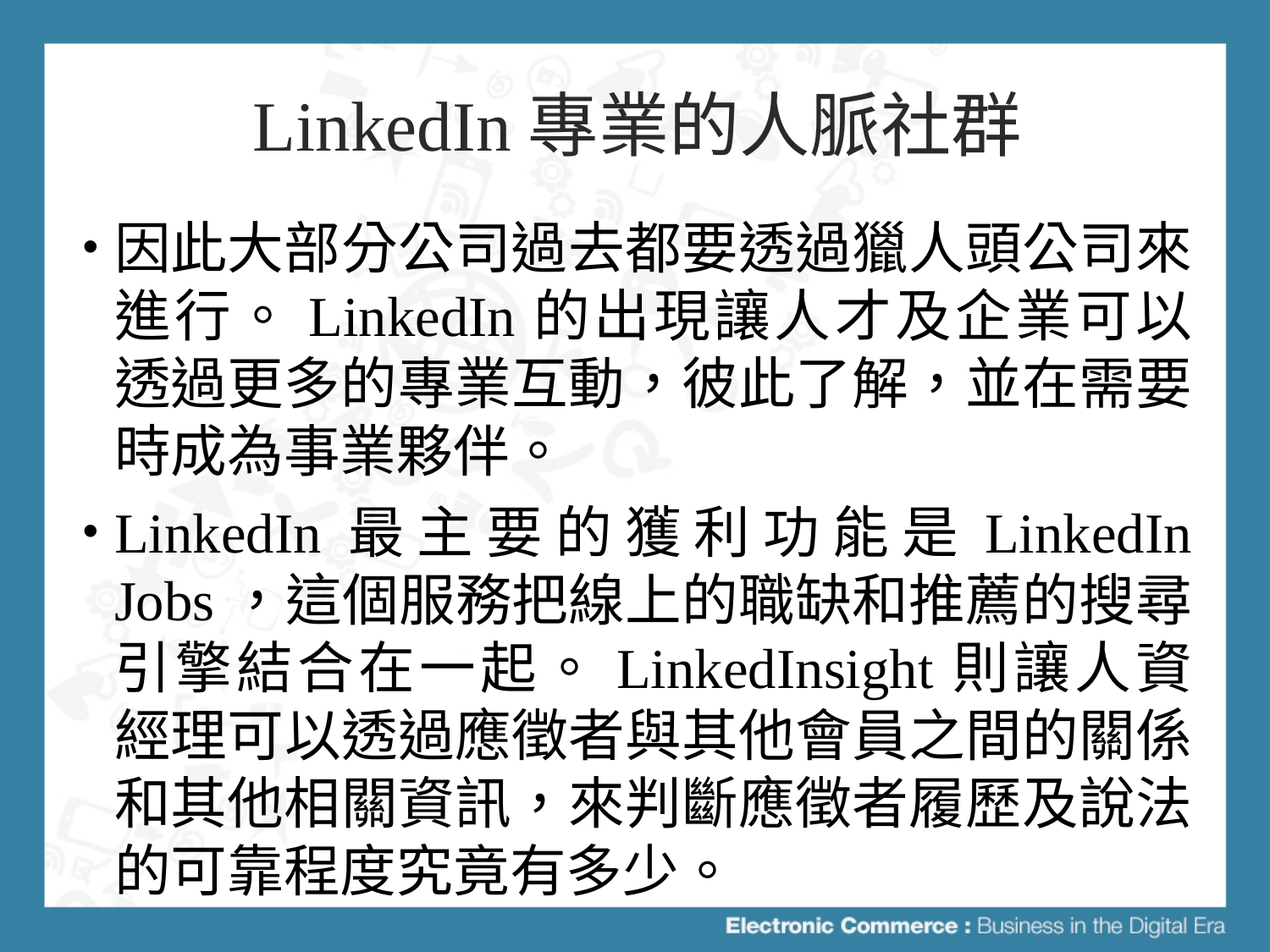

# LinkedIn專業的人脈社群
因此大部分公司過去都要透過獵人頭公司來進行。LinkedIn的出現讓人才及企業可以透過更多的專業互動，彼此了解，並在需要時成為事業夥伴。
LinkedIn最主要的獲利功能是LinkedIn Jobs，這個服務把線上的職缺和推薦的搜尋引擎結合在一起。LinkedInsight則讓人資經理可以透過應徵者與其他會員之間的關係和其他相關資訊，來判斷應徵者履歷及說法的可靠程度究竟有多少。